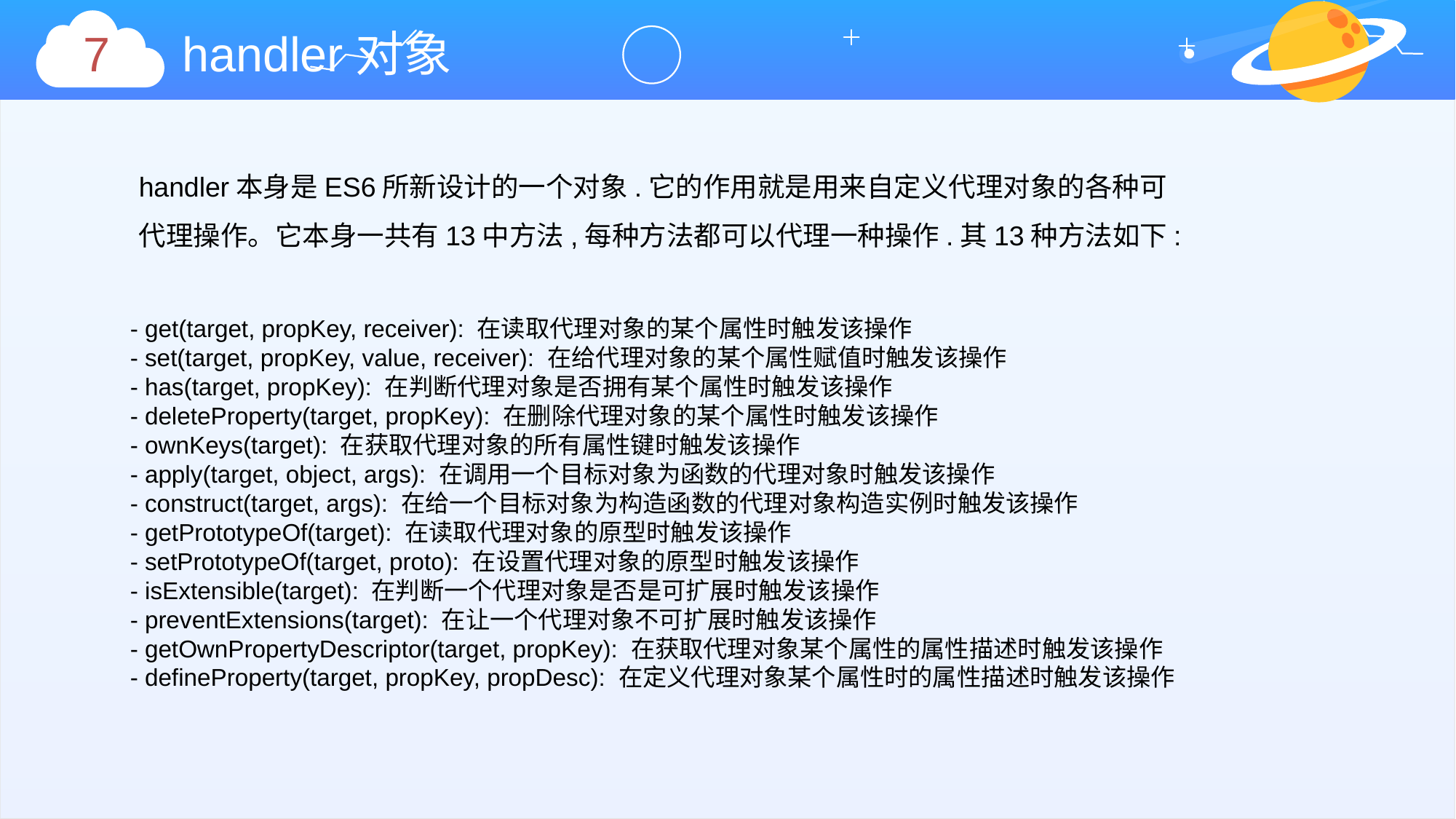

7
handler对象
handler本身是ES6所新设计的一个对象.它的作用就是用来自定义代理对象的各种可代理操作。它本身一共有13中方法,每种方法都可以代理一种操作.其13种方法如下:
- get(target, propKey, receiver): 在读取代理对象的某个属性时触发该操作
- set(target, propKey, value, receiver): 在给代理对象的某个属性赋值时触发该操作
- has(target, propKey): 在判断代理对象是否拥有某个属性时触发该操作
- deleteProperty(target, propKey): 在删除代理对象的某个属性时触发该操作
- ownKeys(target): 在获取代理对象的所有属性键时触发该操作
- apply(target, object, args): 在调用一个目标对象为函数的代理对象时触发该操作
- construct(target, args): 在给一个目标对象为构造函数的代理对象构造实例时触发该操作
- getPrototypeOf(target): 在读取代理对象的原型时触发该操作
- setPrototypeOf(target, proto): 在设置代理对象的原型时触发该操作
- isExtensible(target): 在判断一个代理对象是否是可扩展时触发该操作
- preventExtensions(target): 在让一个代理对象不可扩展时触发该操作
- getOwnPropertyDescriptor(target, propKey): 在获取代理对象某个属性的属性描述时触发该操作
- defineProperty(target, propKey, propDesc): 在定义代理对象某个属性时的属性描述时触发该操作